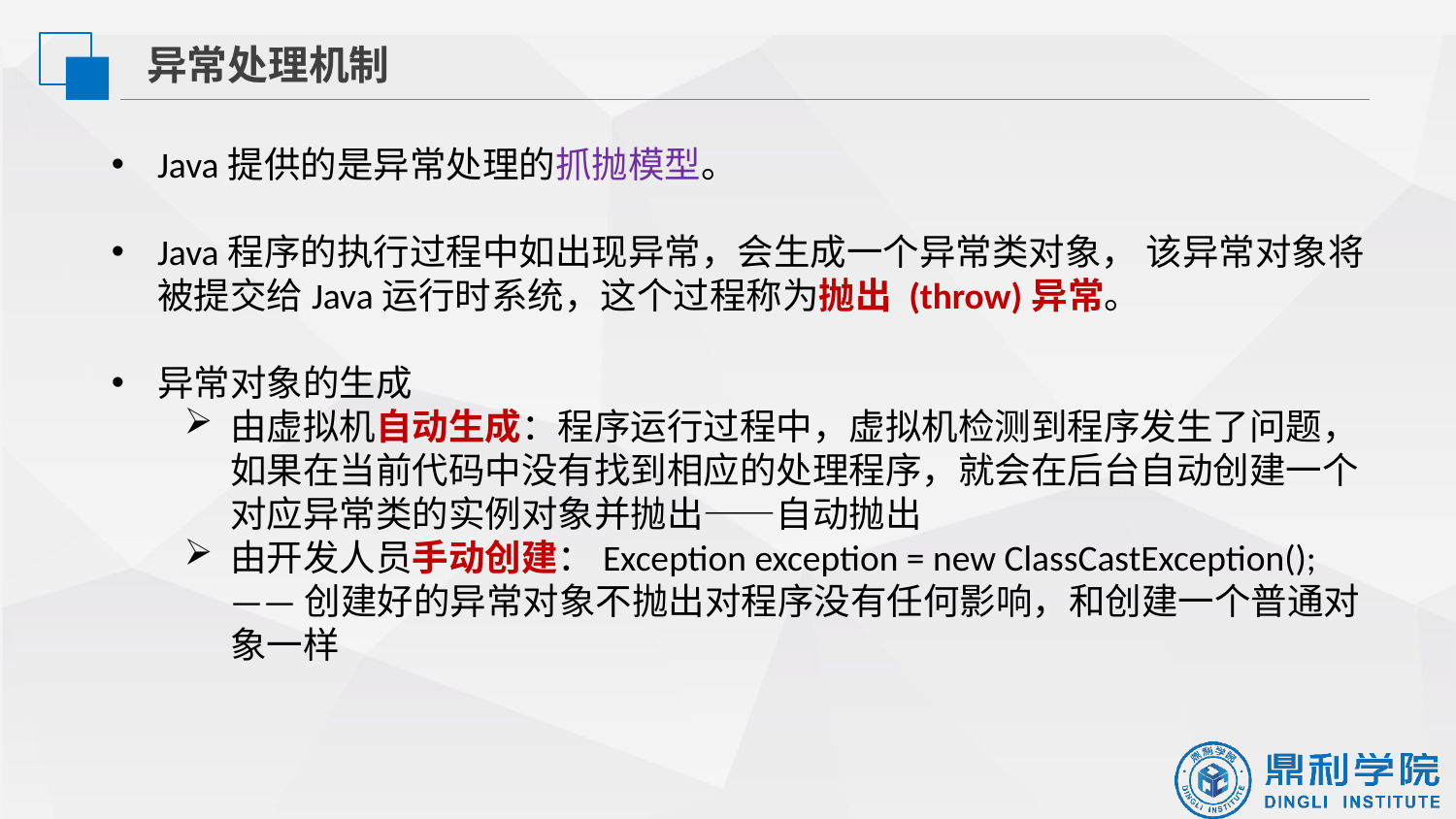

异常处理机制
Java提供的是异常处理的抓抛模型。

Java程序的执行过程中如出现异常，会生成一个异常类对象， 该异常对象将被提交给Java运行时系统，这个过程称为抛出 (throw)异常。

异常对象的生成
由虚拟机自动生成：程序运行过程中，虚拟机检测到程序发生了问题，如果在当前代码中没有找到相应的处理程序，就会在后台自动创建一个对应异常类的实例对象并抛出——自动抛出
由开发人员手动创建：Exception exception = new ClassCastException();——创建好的异常对象不抛出对程序没有任何影响，和创建一个普通对象一样